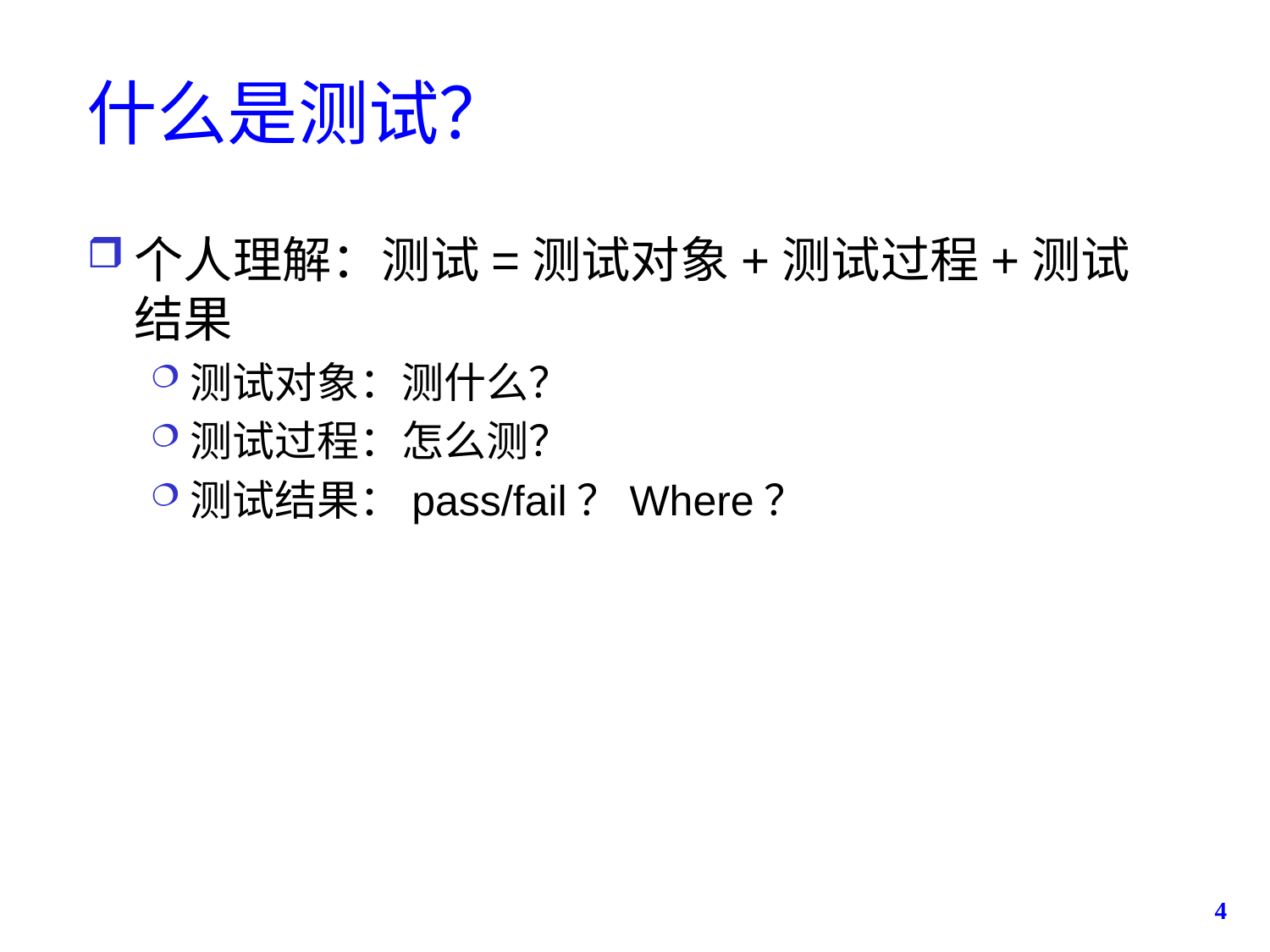

# 什么是测试？
个人理解：测试=测试对象+测试过程+测试结果
测试对象：测什么？
测试过程：怎么测？
测试结果：pass/fail？Where？
4